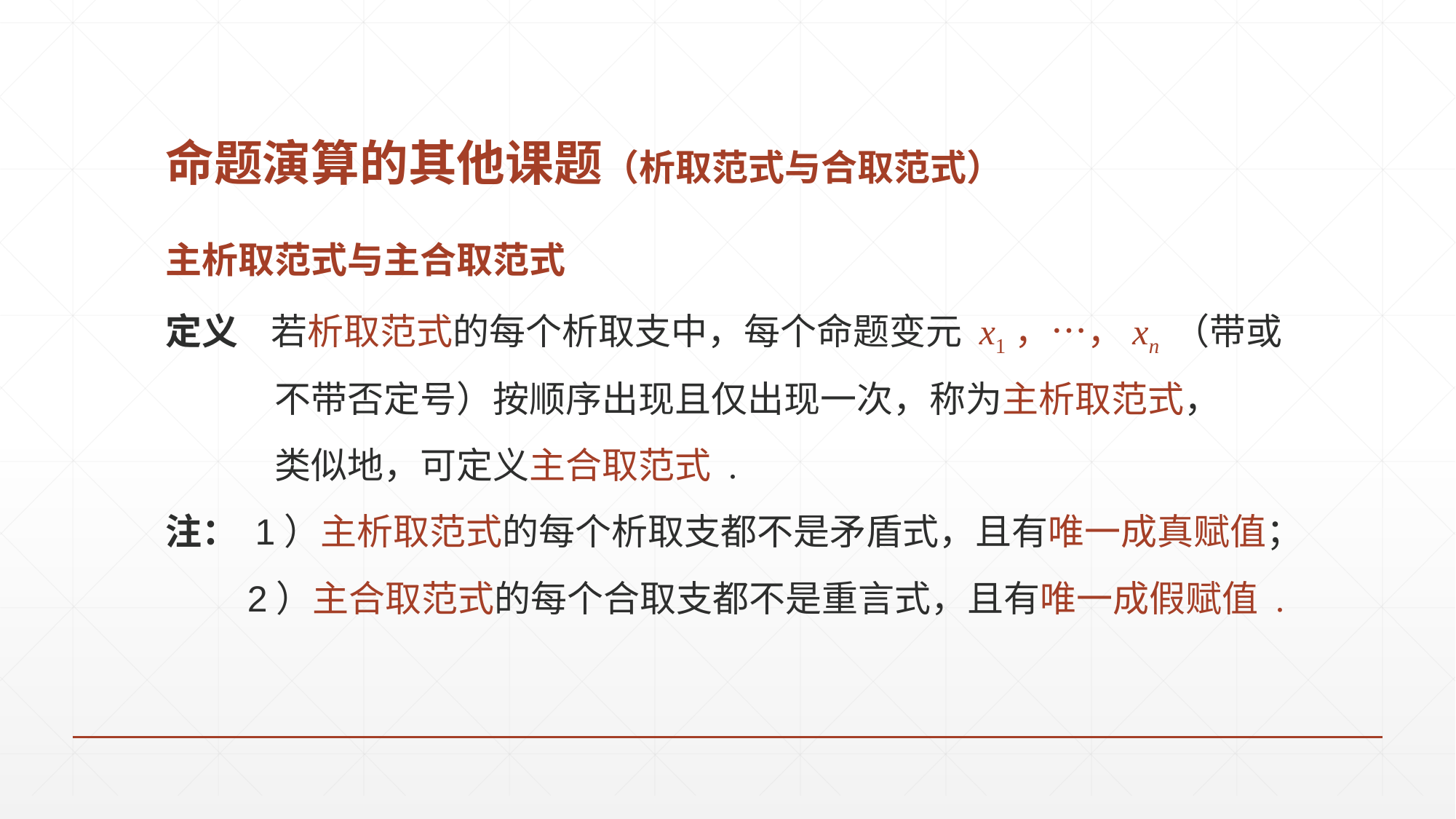

# 命题演算的其他课题（析取范式与合取范式）
主析取范式与主合取范式
定义    若析取范式的每个析取支中，每个命题变元 x1，…，xn （带或
	不带否定号）按顺序出现且仅出现一次，称为主析取范式，
	类似地，可定义主合取范式 .
注： 1）主析取范式的每个析取支都不是矛盾式，且有唯一成真赋值；
         2）主合取范式的每个合取支都不是重言式，且有唯一成假赋值 .